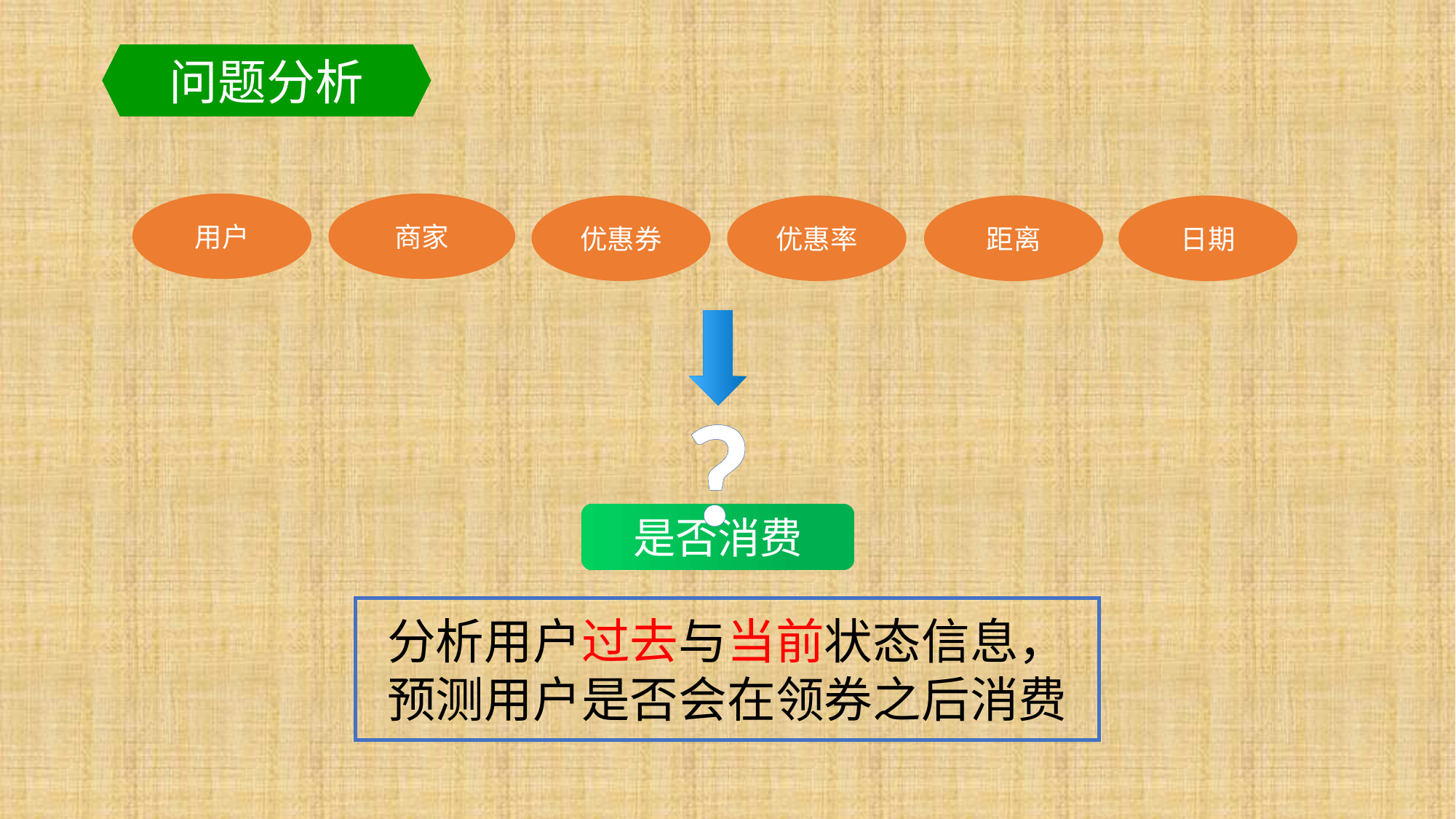

问题分析
用户
商家
优惠券
优惠率
距离
日期

?
是否消费
分析用户过去与当前状态信息，预测用户是否会在领券之后消费